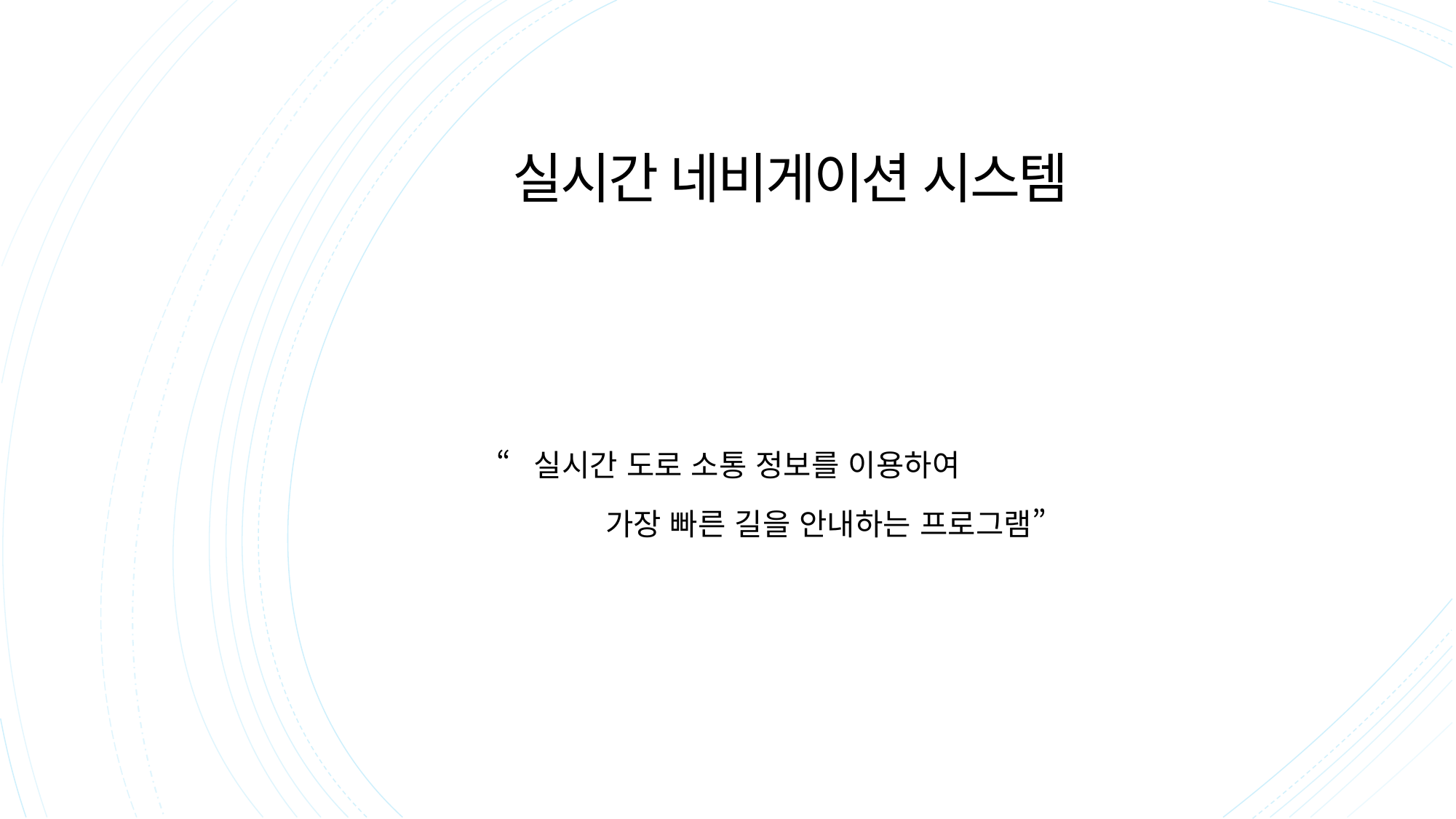

# 실시간 네비게이션 시스템
“실시간 도로 소통 정보를 이용하여
	가장 빠른 길을 안내하는 프로그램”